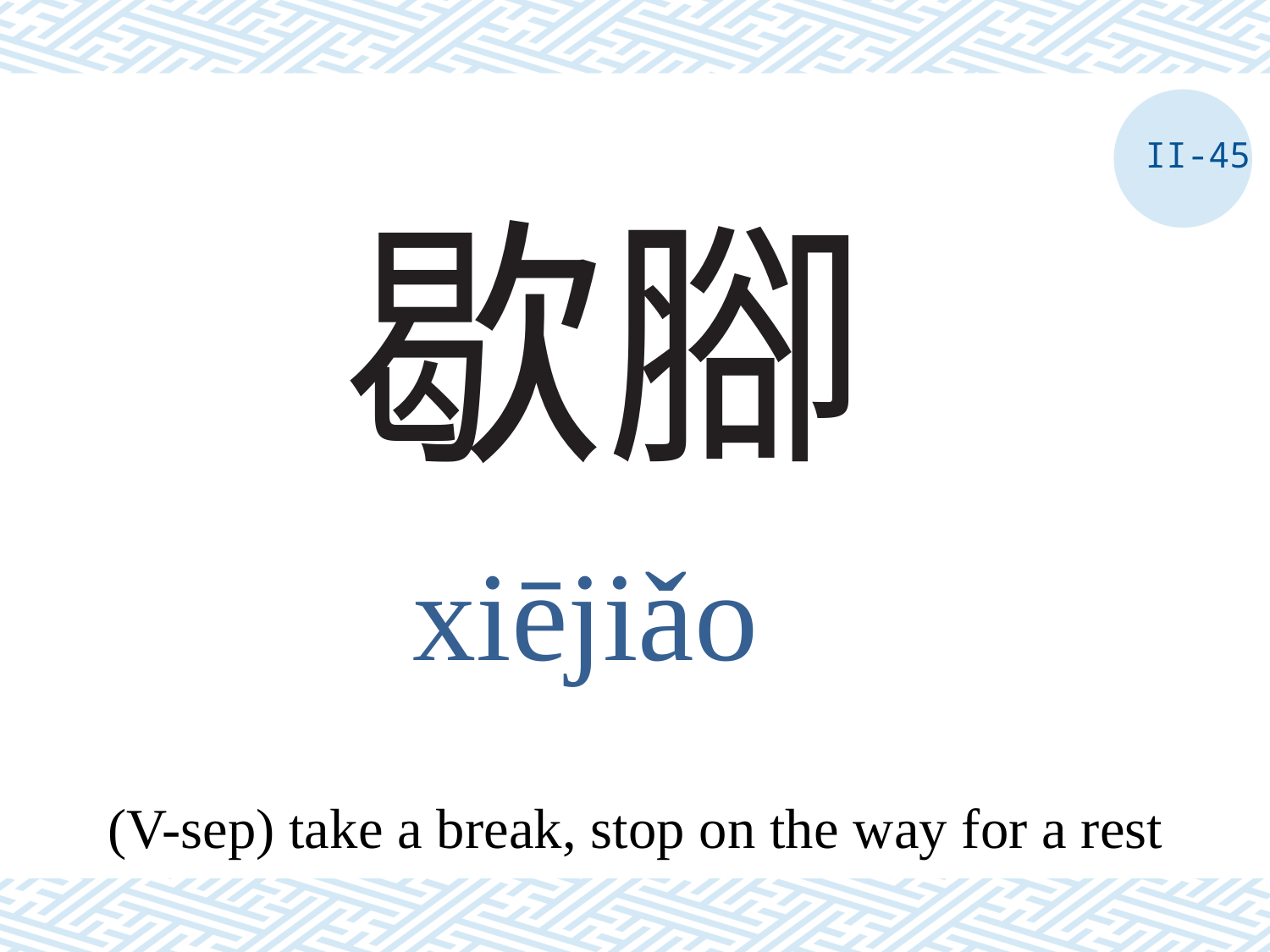

II-45

# 歇腳
xiējiǎo
(V-sep) take a break, stop on the way for a rest